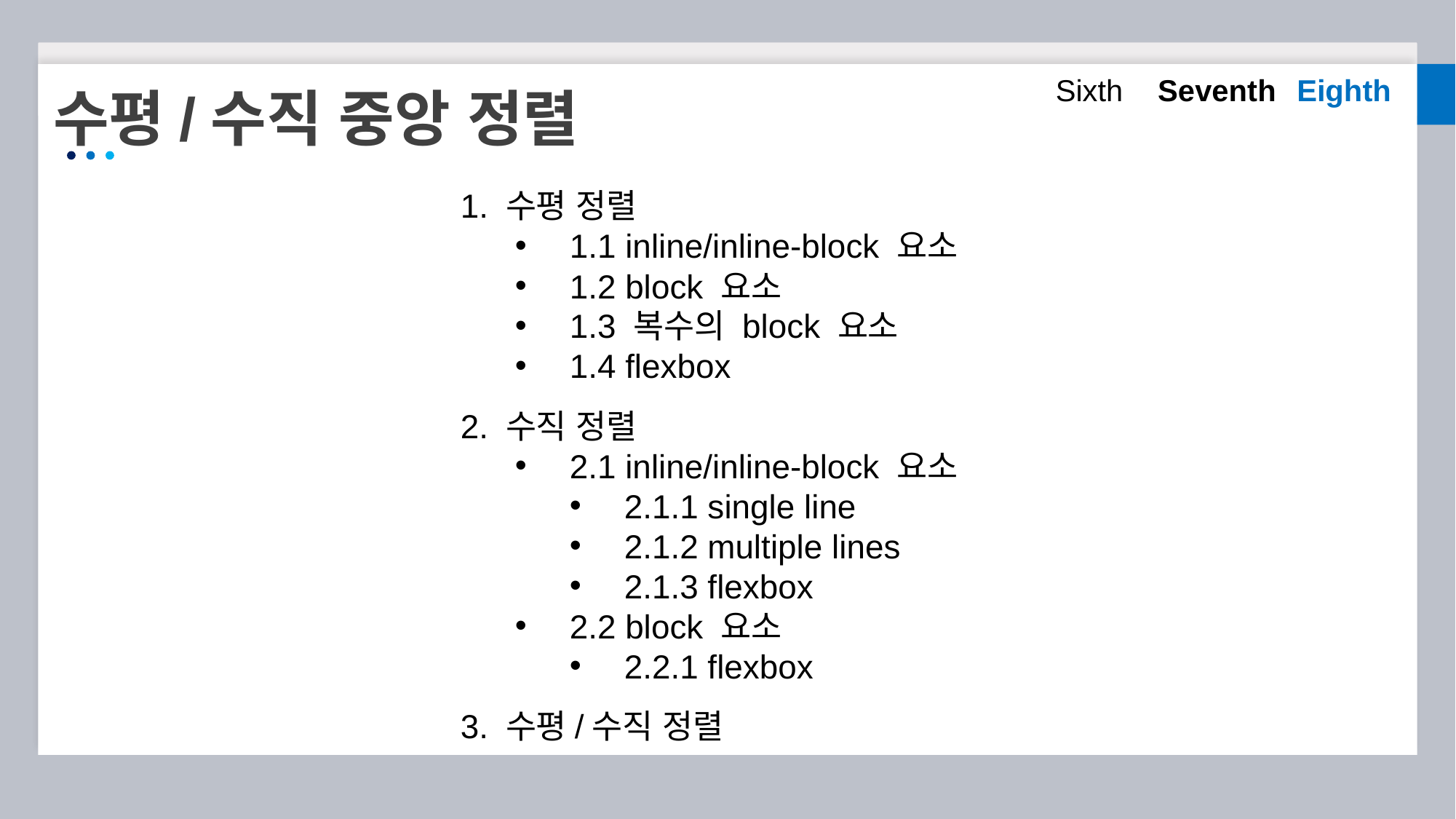

Sixth
Seventh
Eighth
수평/수직 중앙 정렬

1. 수평 정렬
1.1 inline/inline-block 요소
1.2 block 요소
1.3 복수의 block 요소
1.4 flexbox
2. 수직 정렬
2.1 inline/inline-block 요소
2.1.1 single line
2.1.2 multiple lines
2.1.3 flexbox
2.2 block 요소
2.2.1 flexbox
3. 수평/수직 정렬